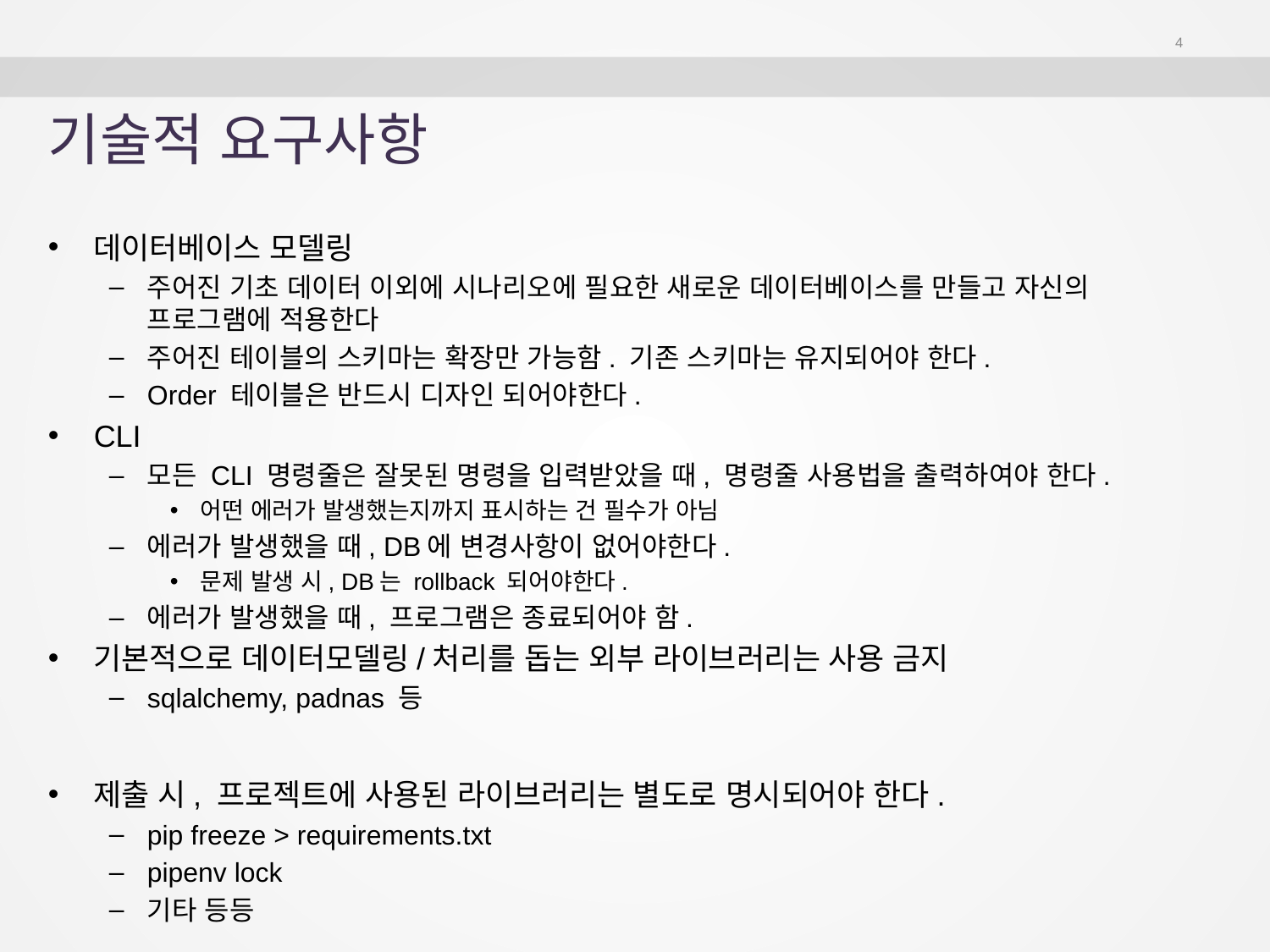

4
# 기술적 요구사항
데이터베이스 모델링
주어진 기초 데이터 이외에 시나리오에 필요한 새로운 데이터베이스를 만들고 자신의 프로그램에 적용한다
주어진 테이블의 스키마는 확장만 가능함. 기존 스키마는 유지되어야 한다.
Order 테이블은 반드시 디자인 되어야한다.
CLI
모든 CLI 명령줄은 잘못된 명령을 입력받았을 때, 명령줄 사용법을 출력하여야 한다.
어떤 에러가 발생했는지까지 표시하는 건 필수가 아님
에러가 발생했을 때, DB에 변경사항이 없어야한다.
문제 발생 시, DB는 rollback 되어야한다.
에러가 발생했을 때, 프로그램은 종료되어야 함.
기본적으로 데이터모델링/처리를 돕는 외부 라이브러리는 사용 금지
sqlalchemy, padnas 등

제출 시, 프로젝트에 사용된 라이브러리는 별도로 명시되어야 한다.
pip freeze > requirements.txt
pipenv lock
기타 등등